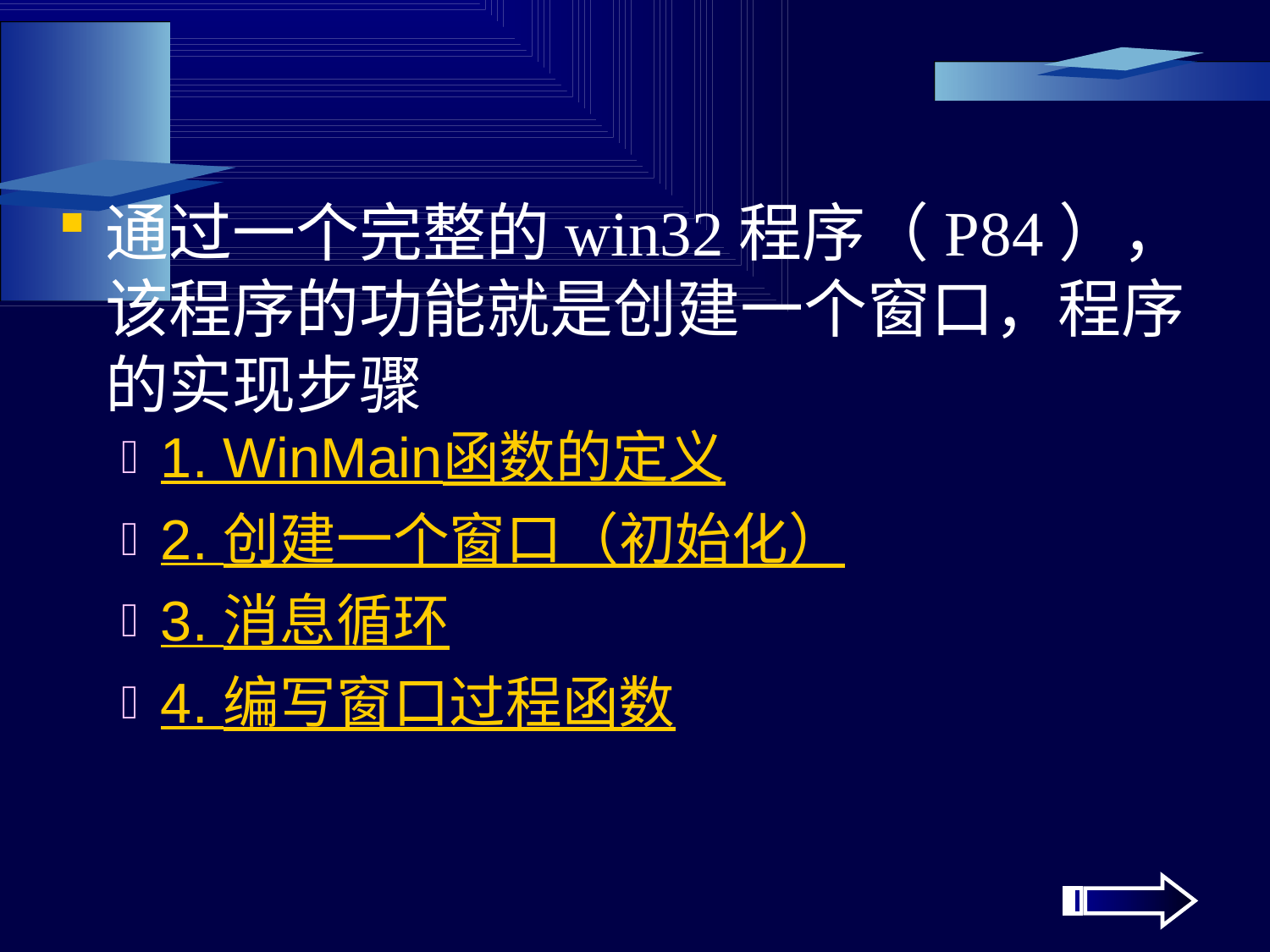

#
通过一个完整的win32程序（P84），该程序的功能就是创建一个窗口，程序的实现步骤
1. WinMain函数的定义
2. 创建一个窗口（初始化）
3. 消息循环
4. 编写窗口过程函数